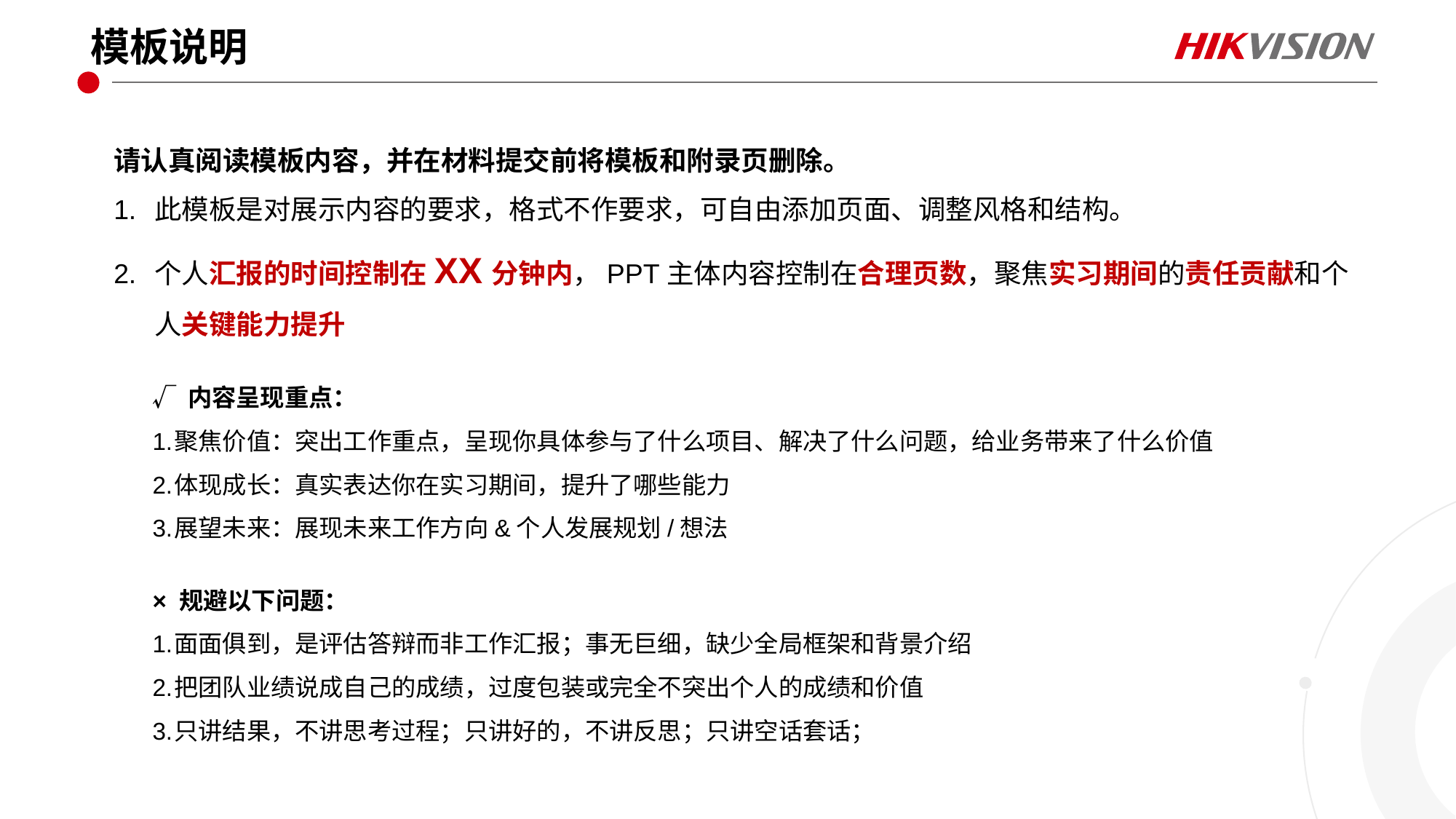

# 模板说明
请认真阅读模板内容，并在材料提交前将模板和附录页删除。
此模板是对展示内容的要求，格式不作要求，可自由添加页面、调整风格和结构。
个人汇报的时间控制在XX分钟内，PPT主体内容控制在合理页数，聚焦实习期间的责任贡献和个人关键能力提升
√ 内容呈现重点：
聚焦价值：突出工作重点，呈现你具体参与了什么项目、解决了什么问题，给业务带来了什么价值
体现成长：真实表达你在实习期间，提升了哪些能力
展望未来：展现未来工作方向&个人发展规划/想法
× 规避以下问题：
面面俱到，是评估答辩而非工作汇报；事无巨细，缺少全局框架和背景介绍
把团队业绩说成自己的成绩，过度包装或完全不突出个人的成绩和价值
只讲结果，不讲思考过程；只讲好的，不讲反思；只讲空话套话；